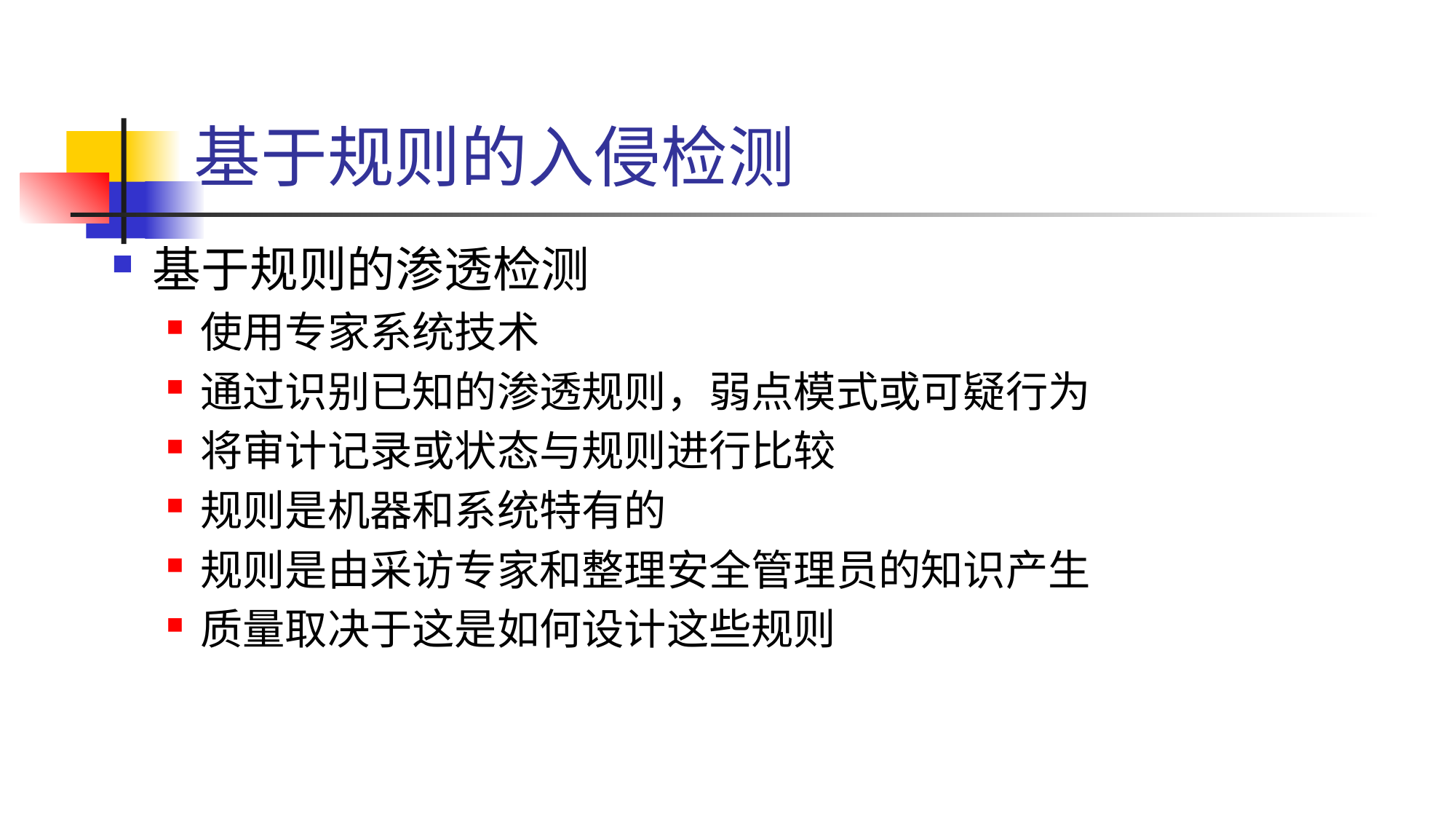

# 基于规则的入侵检测
基于规则的渗透检测
使用专家系统技术
通过识别已知的渗透规则，弱点模式或可疑行为
将审计记录或状态与规则进行比较
规则是机器和系统特有的
规则是由采访专家和整理安全管理员的知识产生
质量取决于这是如何设计这些规则